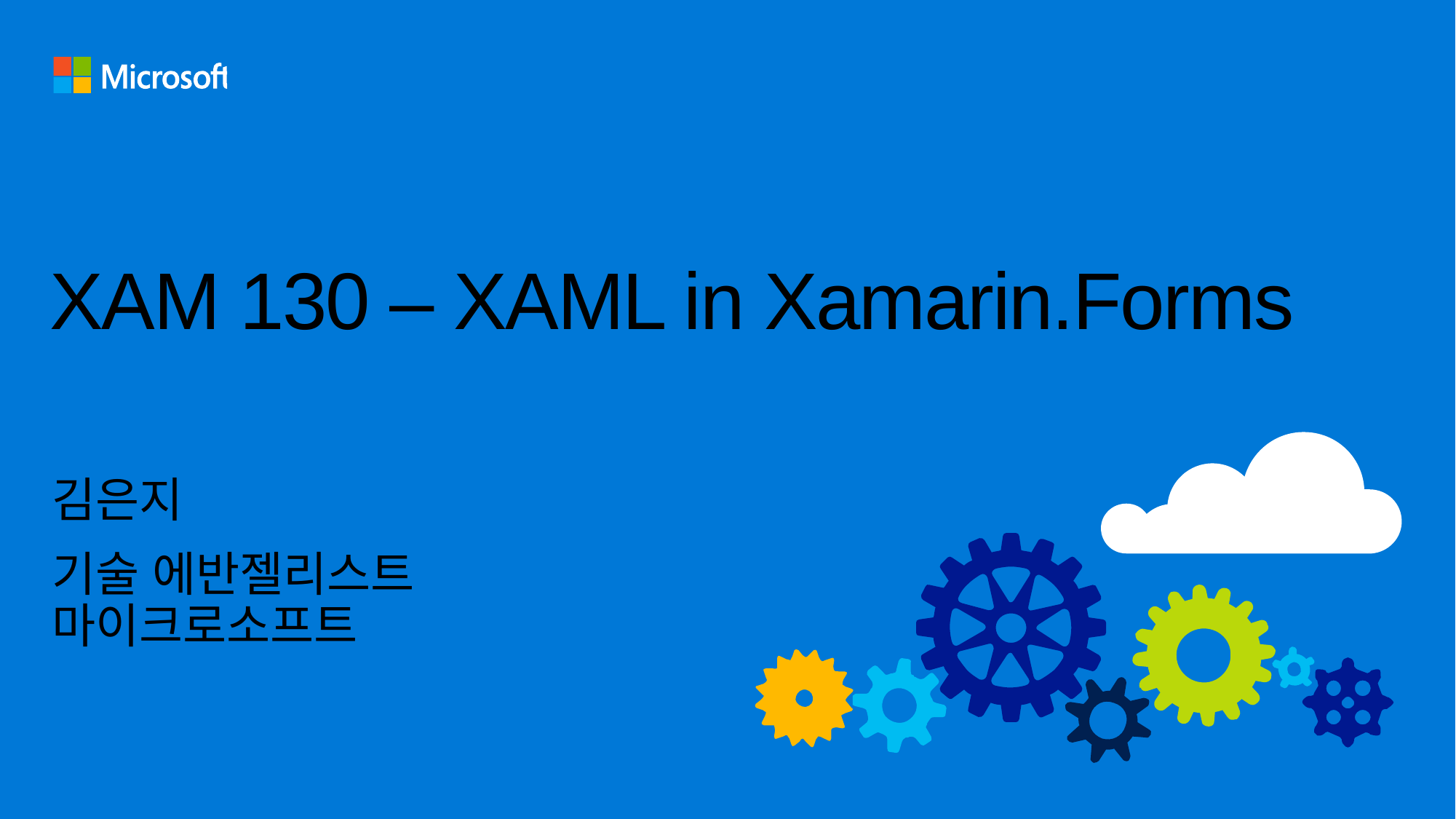

# XAM 130 – XAML in Xamarin.Forms
김은지

기술 에반젤리스트
마이크로소프트